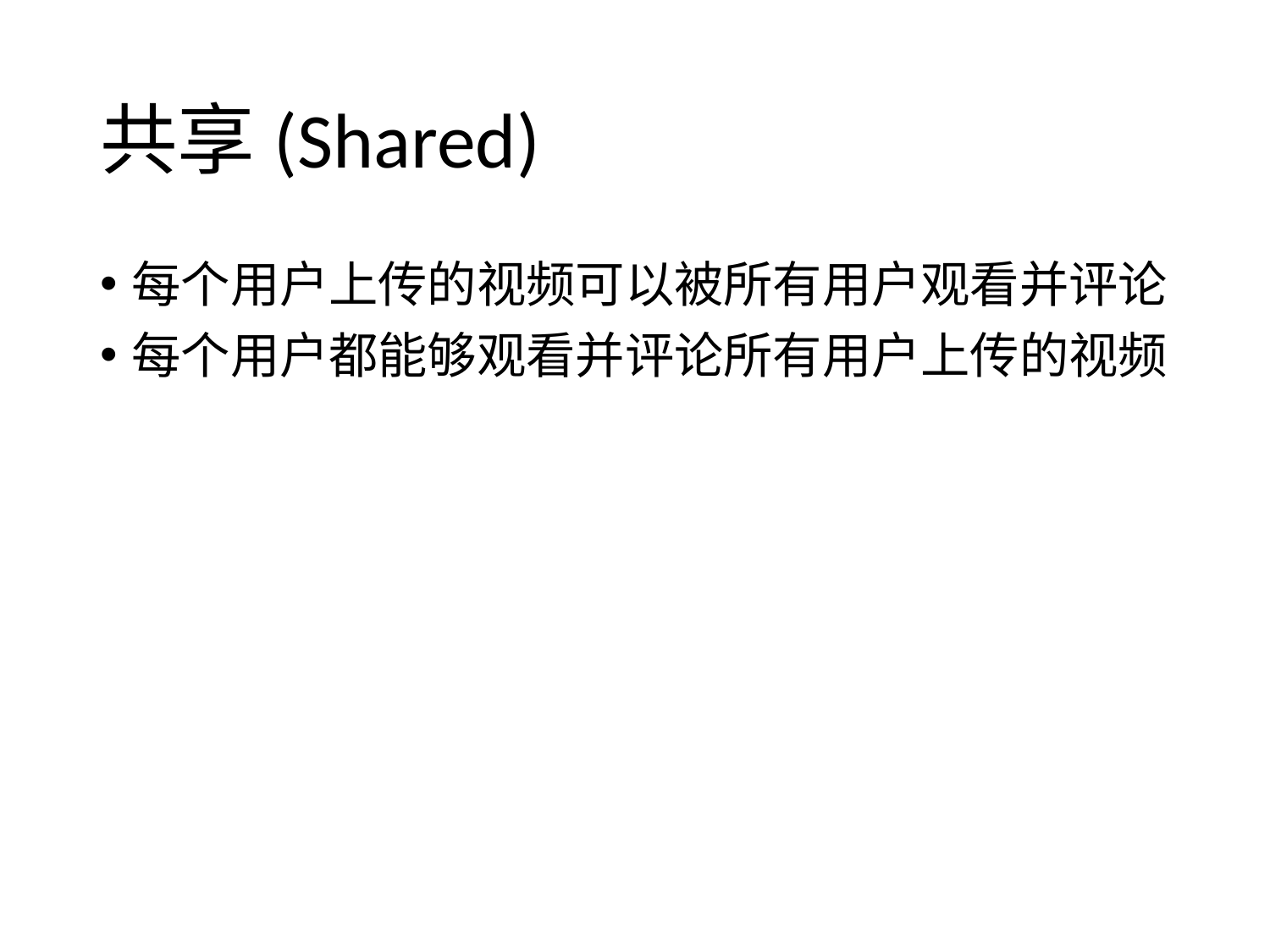

# 共享(Shared)
每个用户上传的视频可以被所有用户观看并评论
每个用户都能够观看并评论所有用户上传的视频